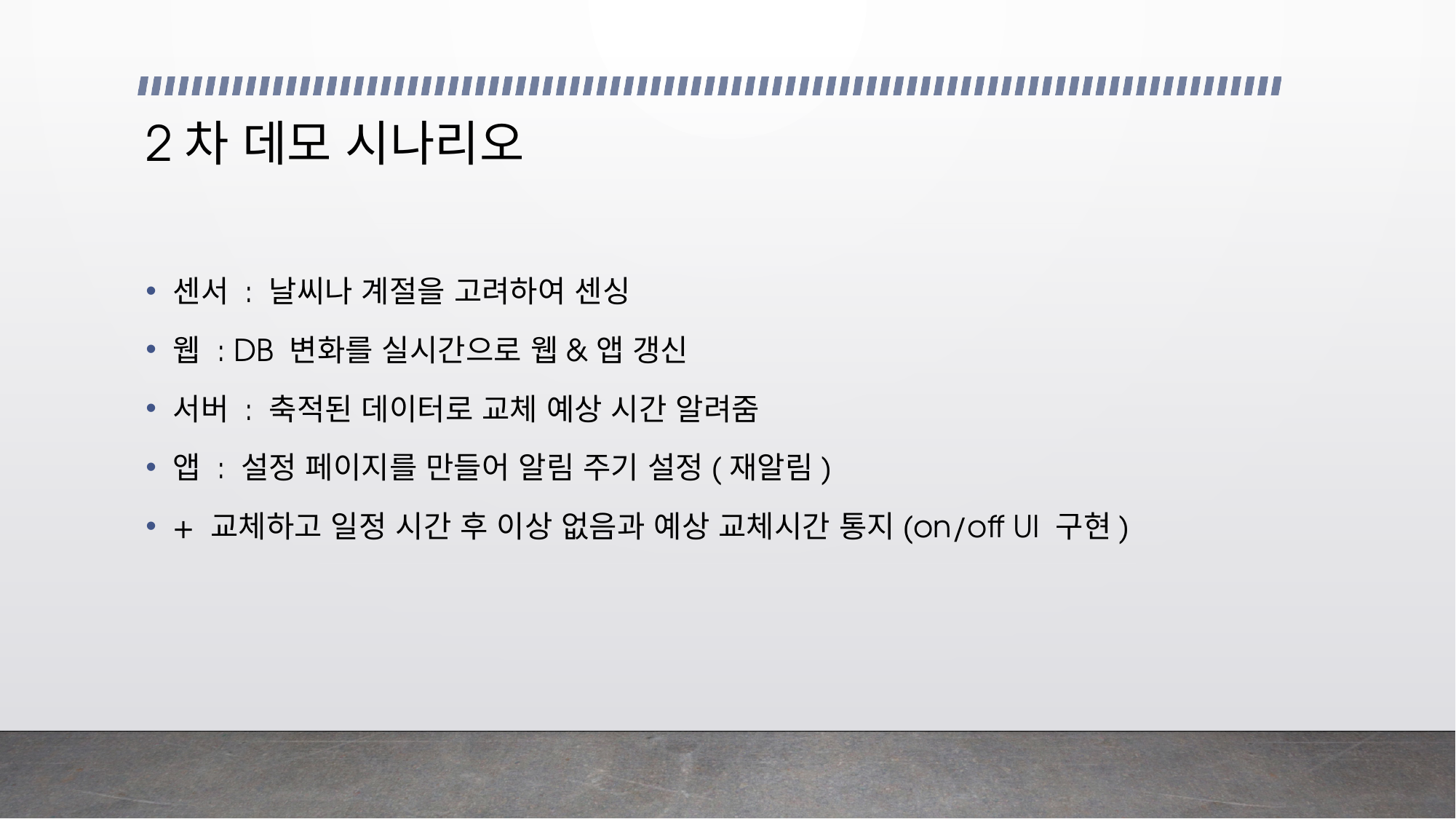

# 2차 데모 시나리오
센서 : 날씨나 계절을 고려하여 센싱
웹 : DB 변화를 실시간으로 웹&앱 갱신
서버 : 축적된 데이터로 교체 예상 시간 알려줌
앱 : 설정 페이지를 만들어 알림 주기 설정(재알림)
+ 교체하고 일정 시간 후 이상 없음과 예상 교체시간 통지(on/off UI 구현)